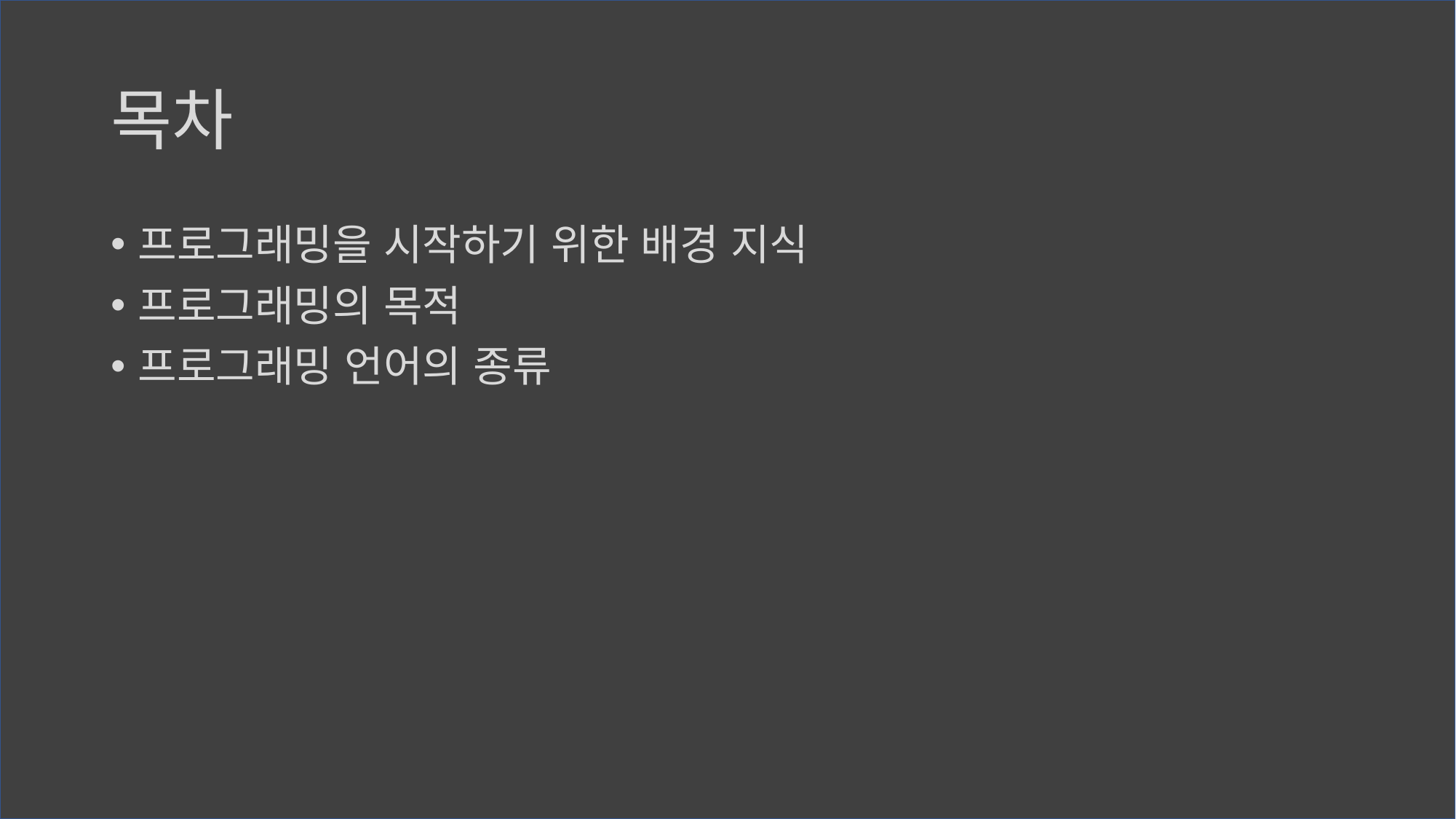

# 목차
프로그래밍을 시작하기 위한 배경 지식
프로그래밍의 목적
프로그래밍 언어의 종류